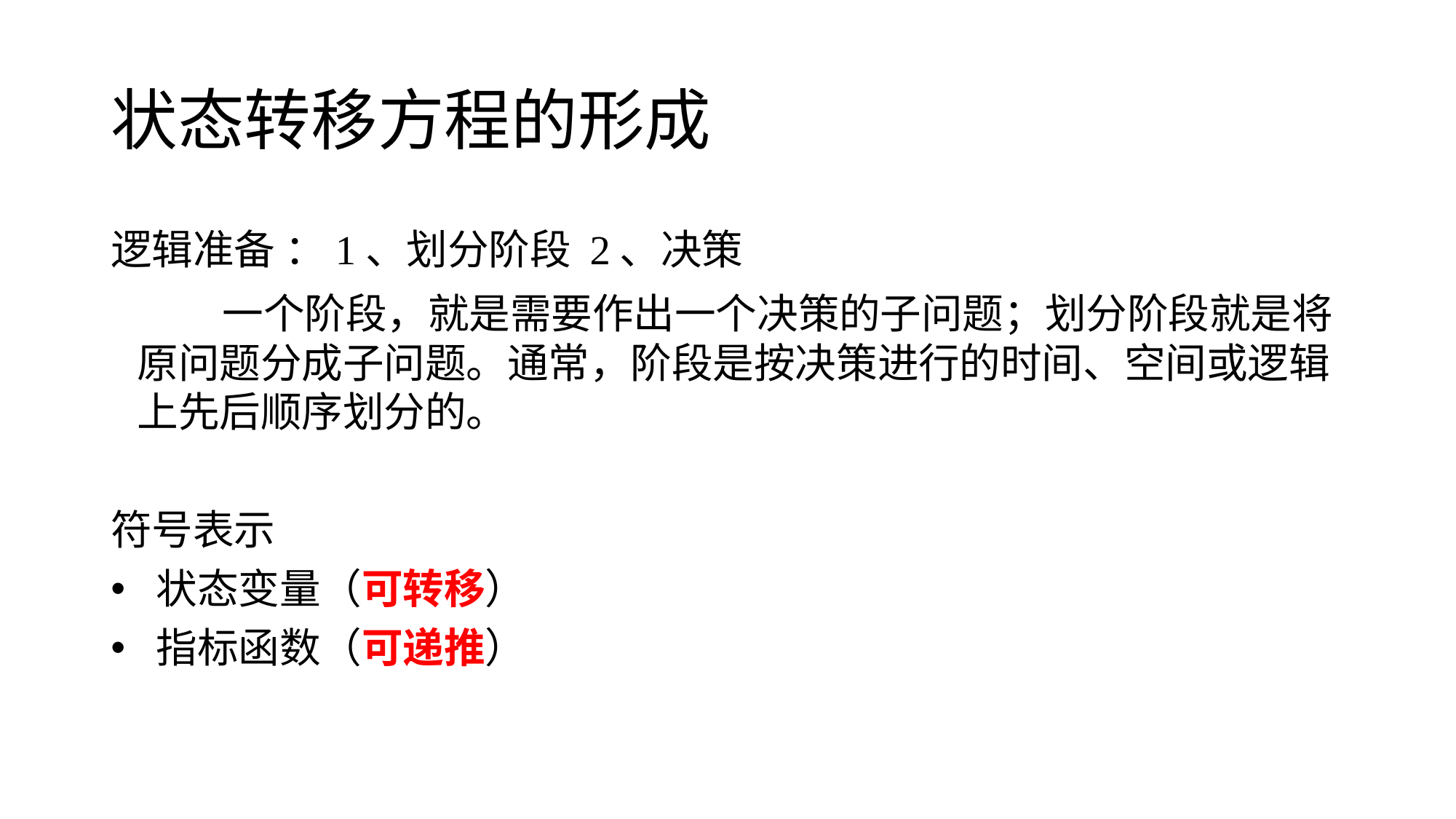

# 状态转移方程的形成
逻辑准备 ：1、划分阶段 2、决策
           一个阶段，就是需要作出一个决策的子问题；划分阶段就是将原问题分成子问题。通常，阶段是按决策进行的时间、空间或逻辑上先后顺序划分的。

符号表示
 状态变量（可转移）
 指标函数（可递推）